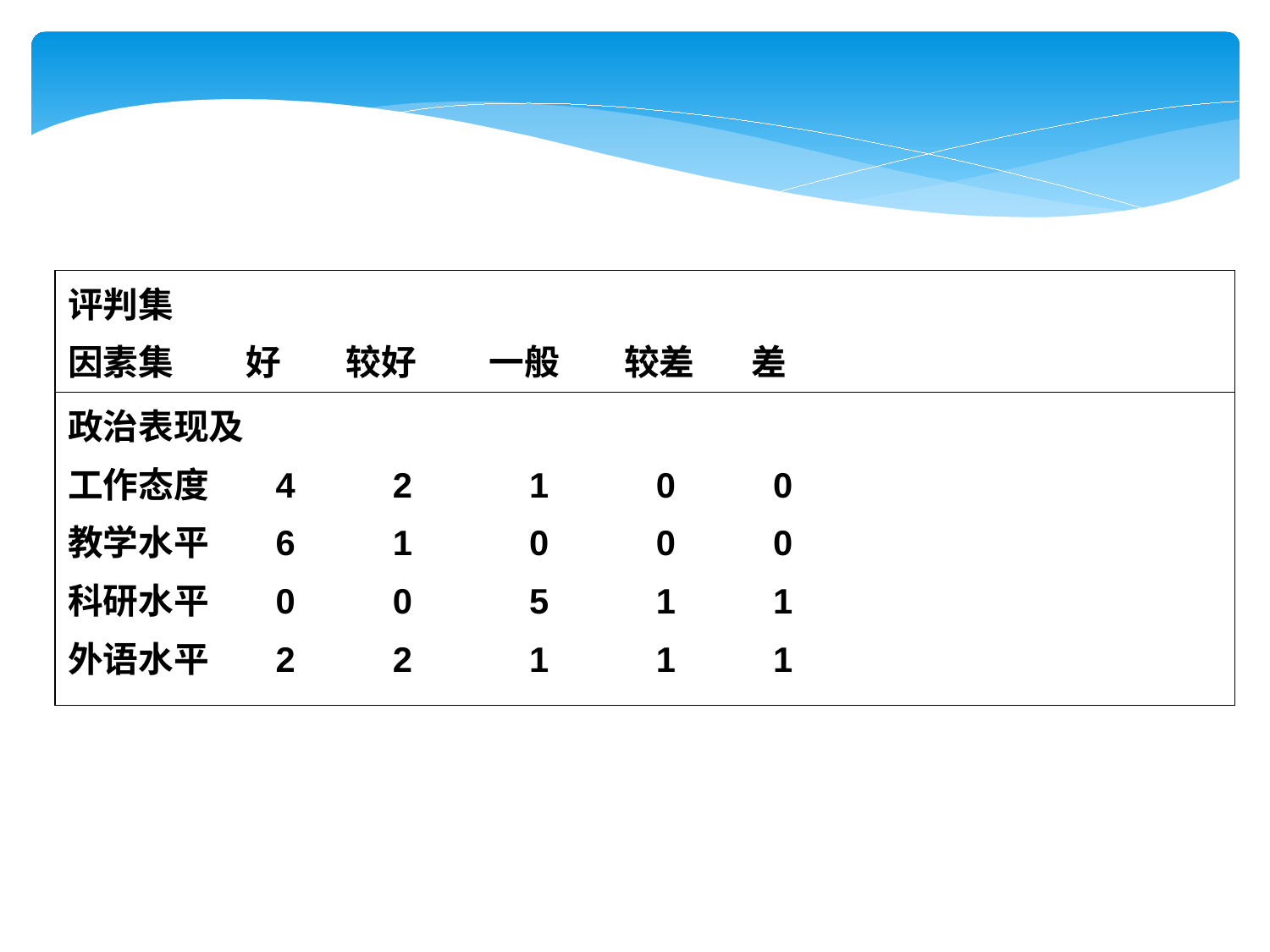

| 评判集 因素集         好        较好         一般        较差       差 |
| --- |
| 政治表现及   工作态度       4          2            1           0          0 教学水平       6          1            0           0          0 科研水平       0          0            5           1          1 外语水平       2          2            1           1          1 |